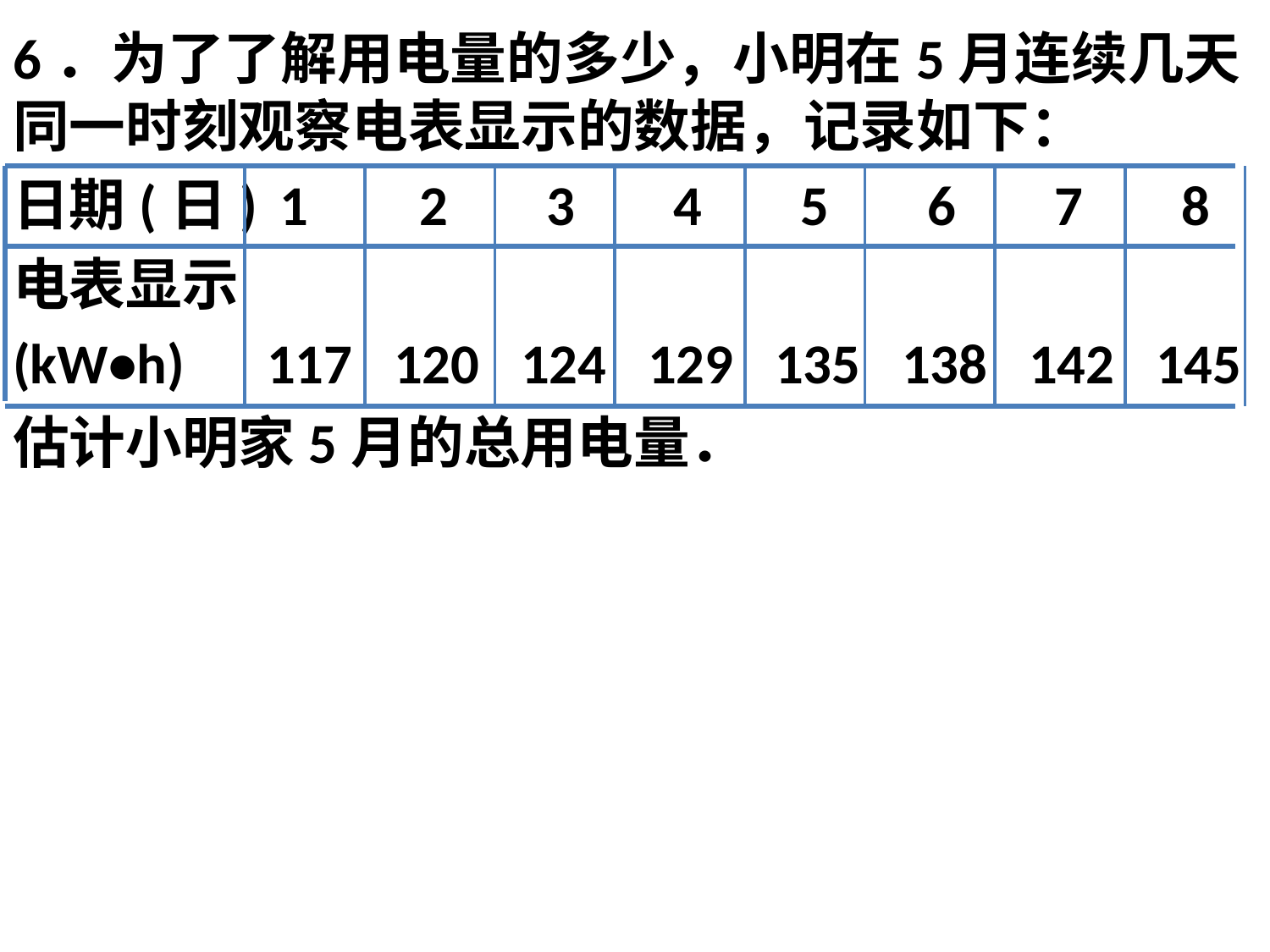

6．为了了解用电量的多少，小明在5月连续几天同一时刻观察电表显示的数据，记录如下：
日期(日)	 1	  2	  3	  4	  5	  6	  7	  8
电表显示
(kW•h)	117	120	124	129	135	138	142	145
估计小明家5月的总用电量．